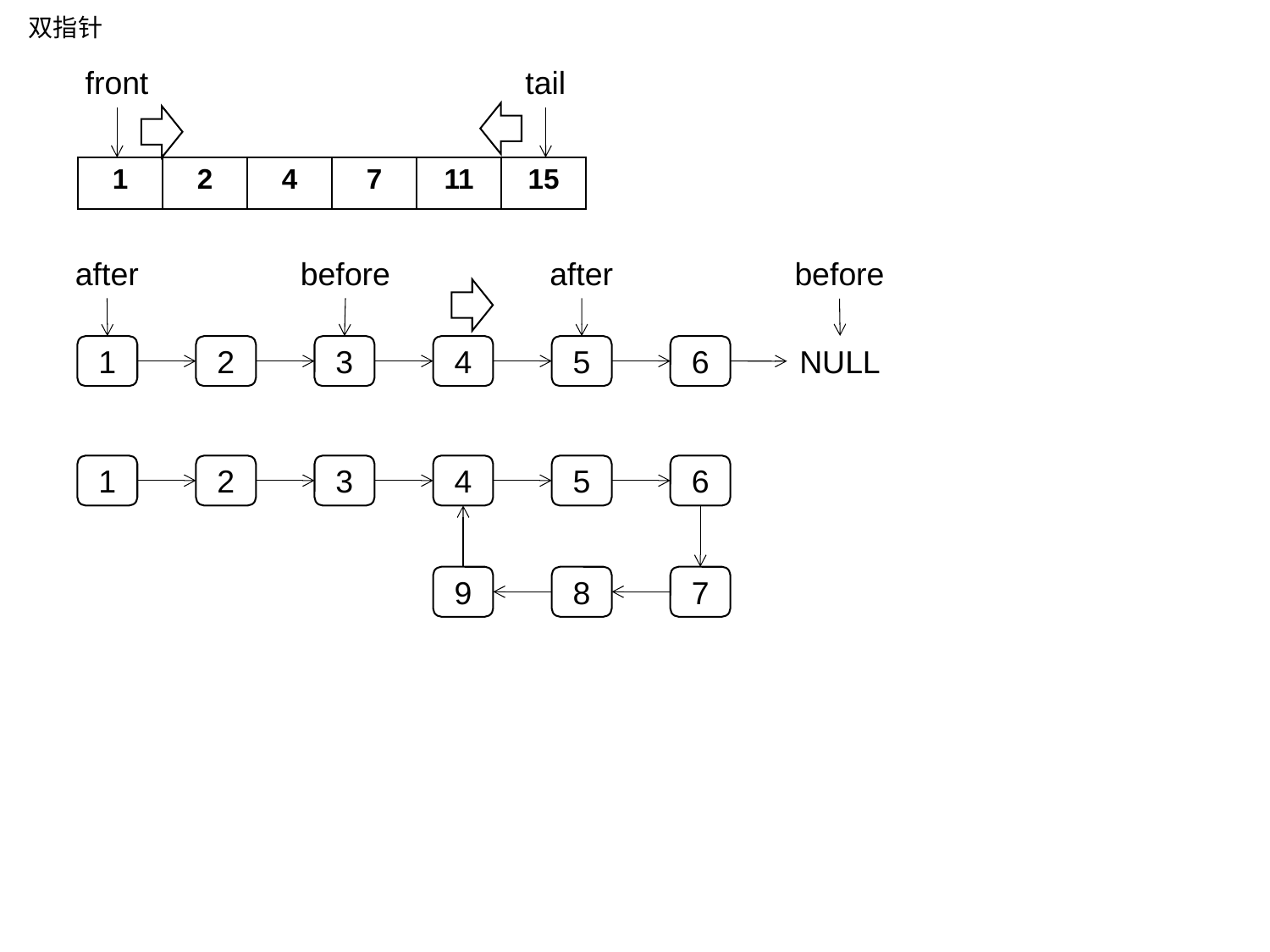

双指针
front
tail

| 1 | 2 | 4 | 7 | 11 | 15 |
| --- | --- | --- | --- | --- | --- |
after
before
after
before

NULL
1
2
3
4
5
6
1
2
3
4
5
6
9
8
7